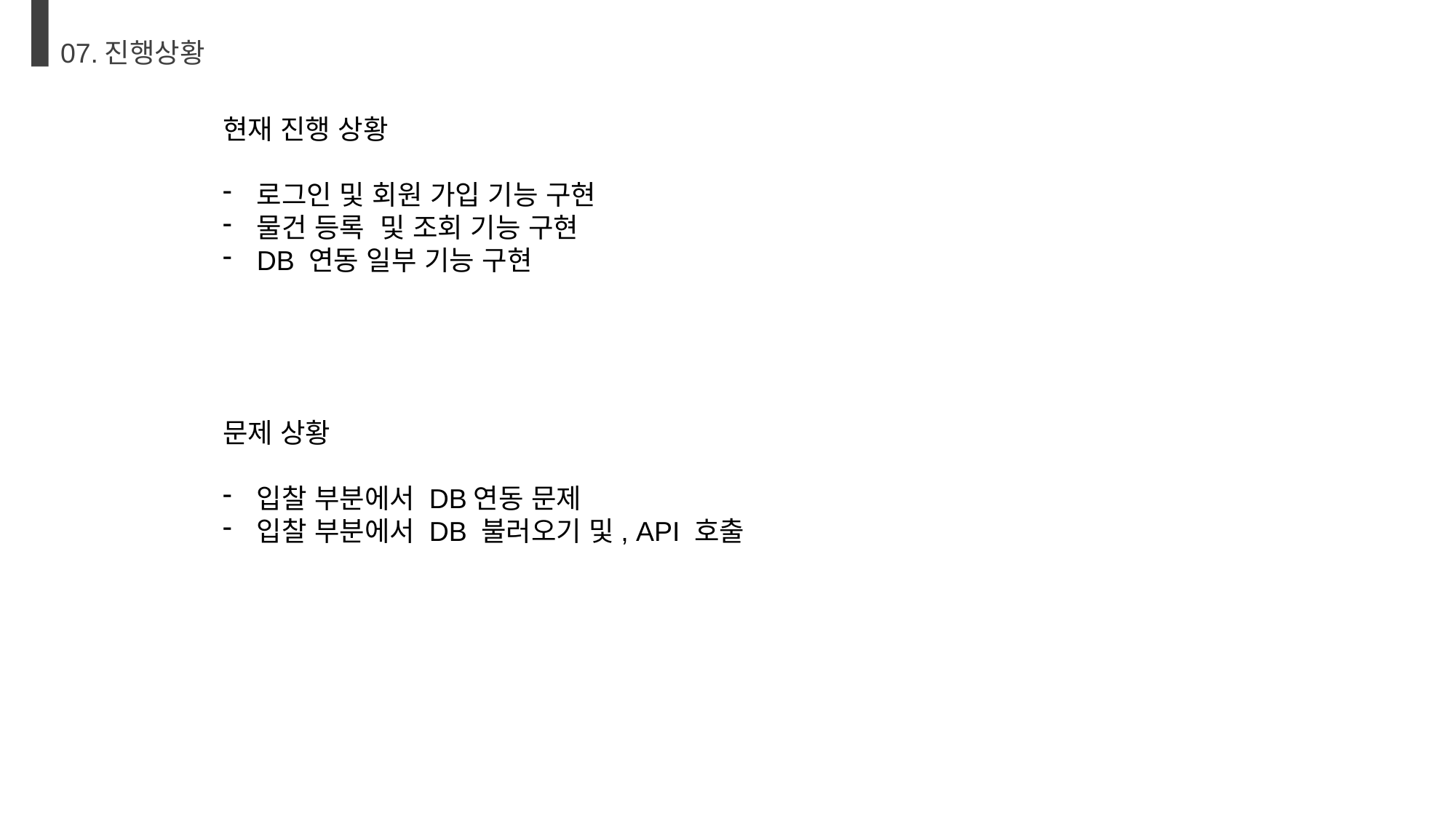

07.진행상황
현재 진행 상황

로그인 및 회원 가입 기능 구현
물건 등록  및 조회 기능 구현
DB 연동 일부 기능 구현

문제 상황

입찰 부분에서 DB연동 문제
입찰 부분에서 DB 불러오기 및, API 호출